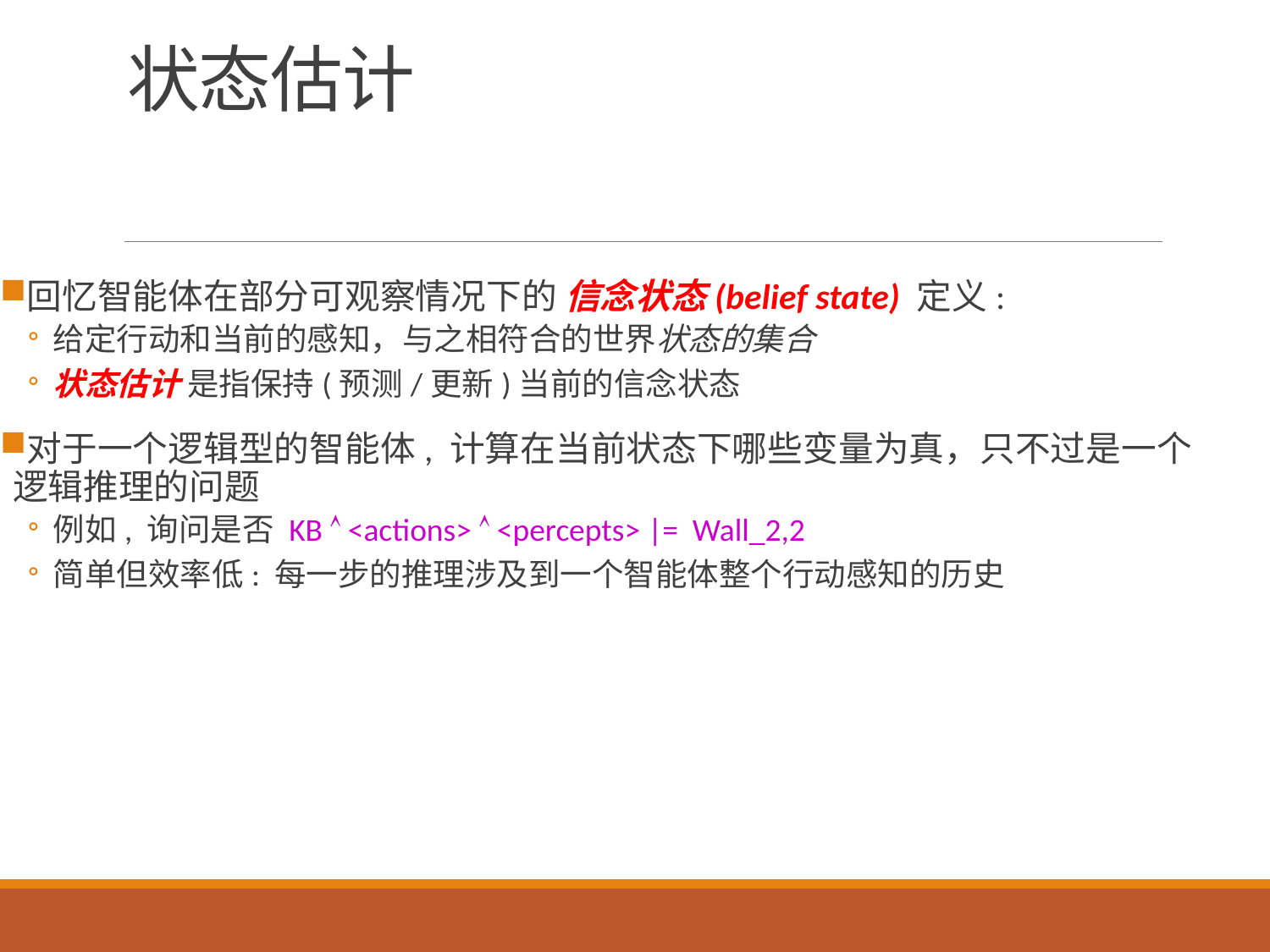

# 状态估计
回忆智能体在部分可观察情况下的 信念状态(belief state) 定义:
给定行动和当前的感知，与之相符合的世界状态的集合
状态估计 是指保持(预测/更新)当前的信念状态
对于一个逻辑型的智能体, 计算在当前状态下哪些变量为真，只不过是一个逻辑推理的问题
例如, 询问是否 KB ∧ <actions> ∧ <percepts> |=  Wall_2,2
简单但效率低: 每一步的推理涉及到一个智能体整个行动感知的历史